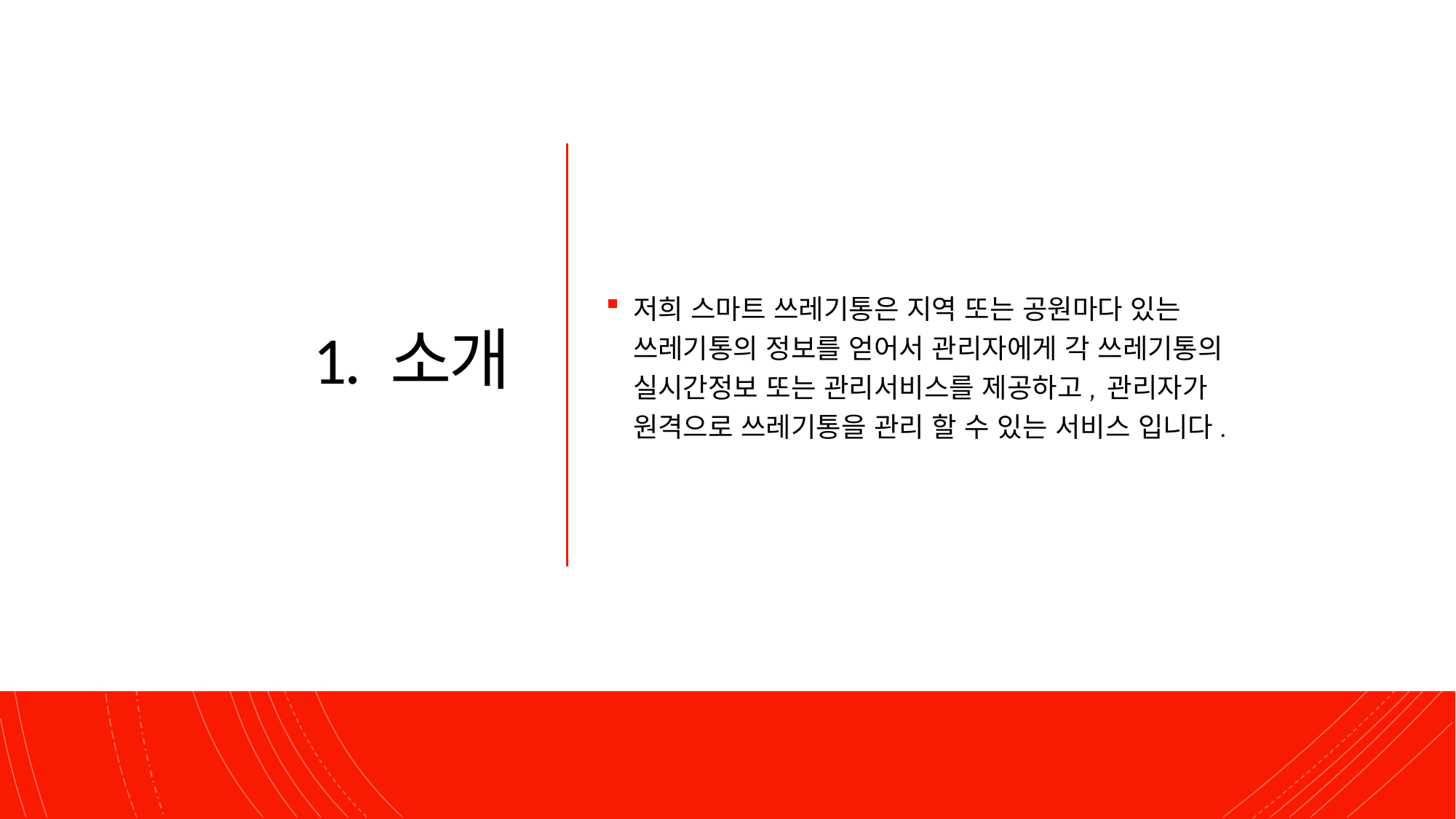

# 1. 소개
저희 스마트 쓰레기통은 지역 또는 공원마다 있는 쓰레기통의 정보를 얻어서 관리자에게 각 쓰레기통의 실시간정보 또는 관리서비스를 제공하고, 관리자가 원격으로 쓰레기통을 관리 할 수 있는 서비스 입니다.